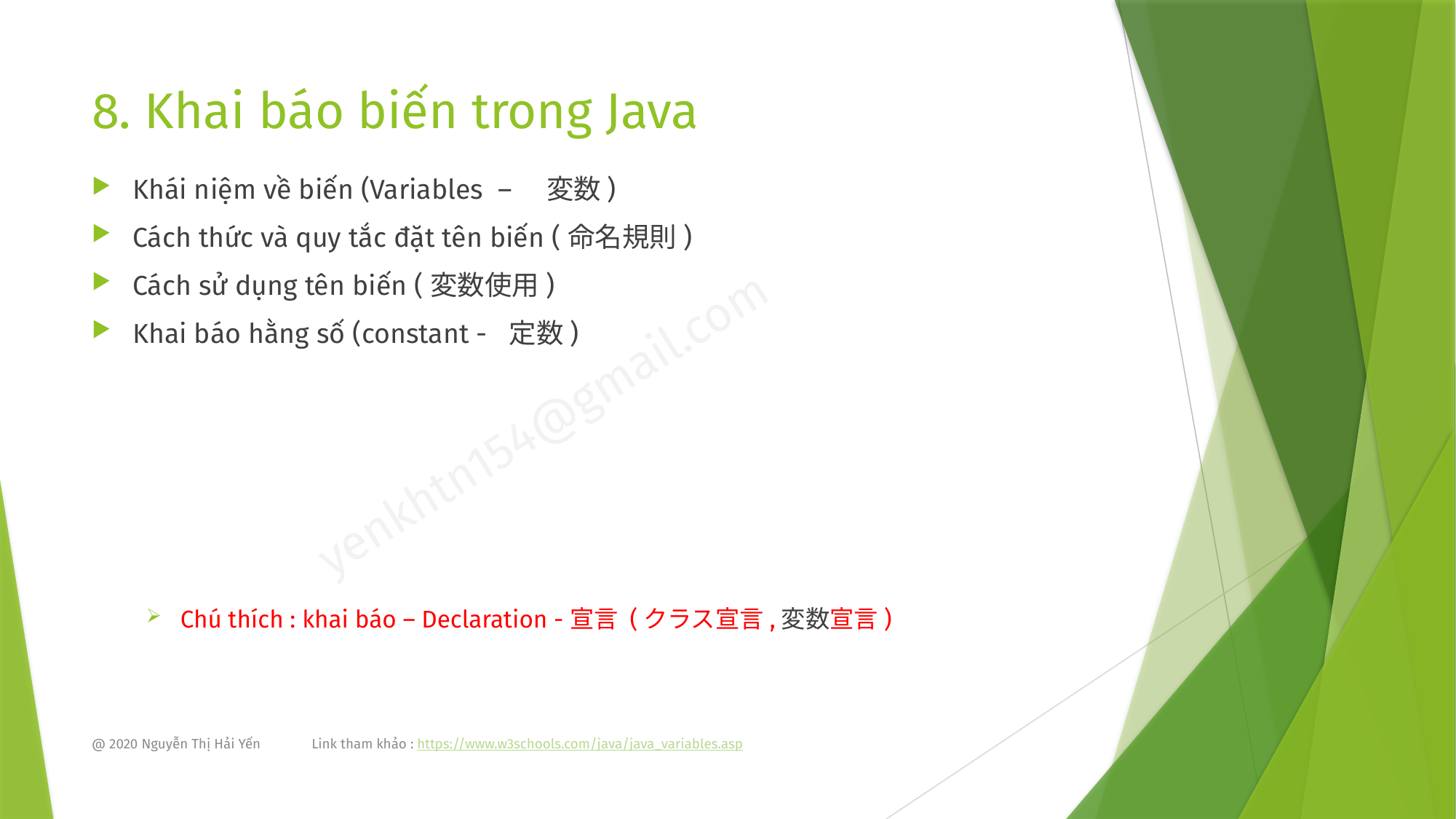

# 8. Khai báo biến trong Java
Khái niệm về biến (Variables  –　変数)
Cách thức và quy tắc đặt tên biến (命名規則)
Cách sử dụng tên biến (変数使用)
Khai báo hằng số (constant -  定数)

Chú thích : khai báo – Declaration -宣言 (クラス宣言,変数宣言)
@ 2020 Nguyễn Thị Hải Yến              Link tham khảo : https://www.w3schools.com/java/java_variables.asp